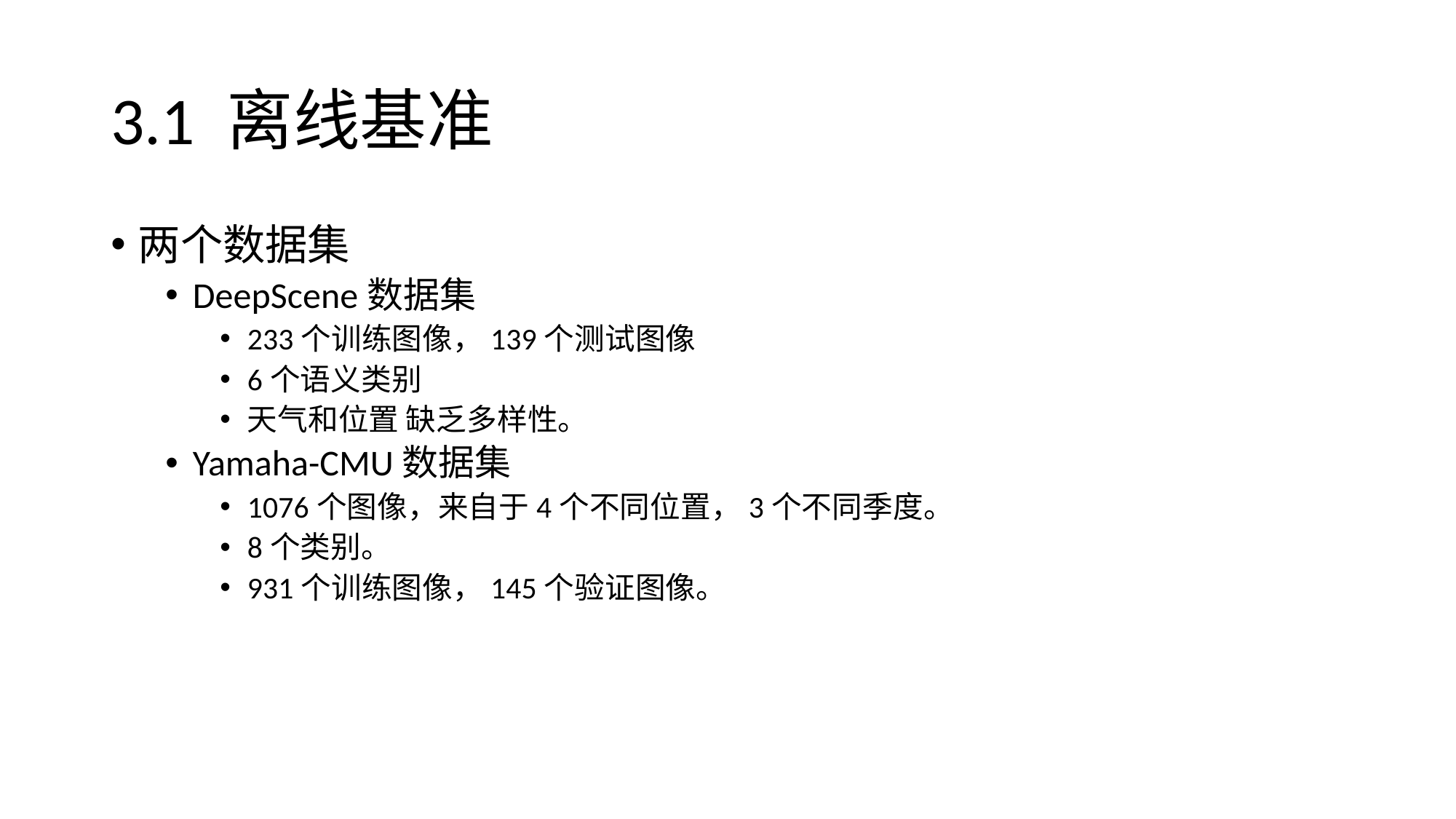

# 3.1 离线基准
两个数据集
DeepScene数据集
233个训练图像，139个测试图像
6个语义类别
天气和位置 缺乏多样性。
Yamaha-CMU数据集
1076个图像，来自于4个不同位置，3个不同季度。
8个类别。
931个训练图像，145个验证图像。